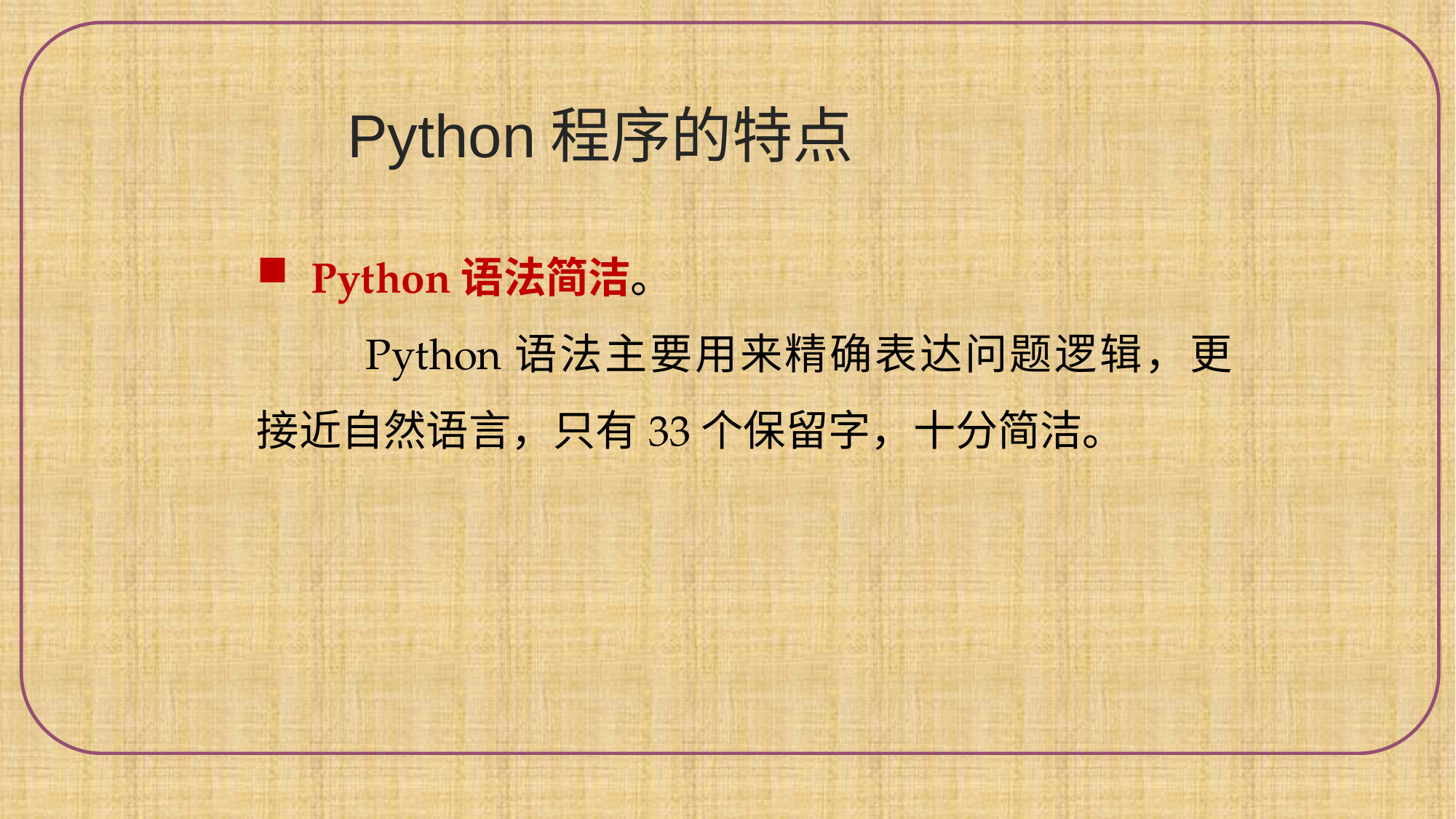

Python程序的特点
Python语法简洁。
	Python语法主要用来精确表达问题逻辑，更接近自然语言，只有33个保留字，十分简洁。